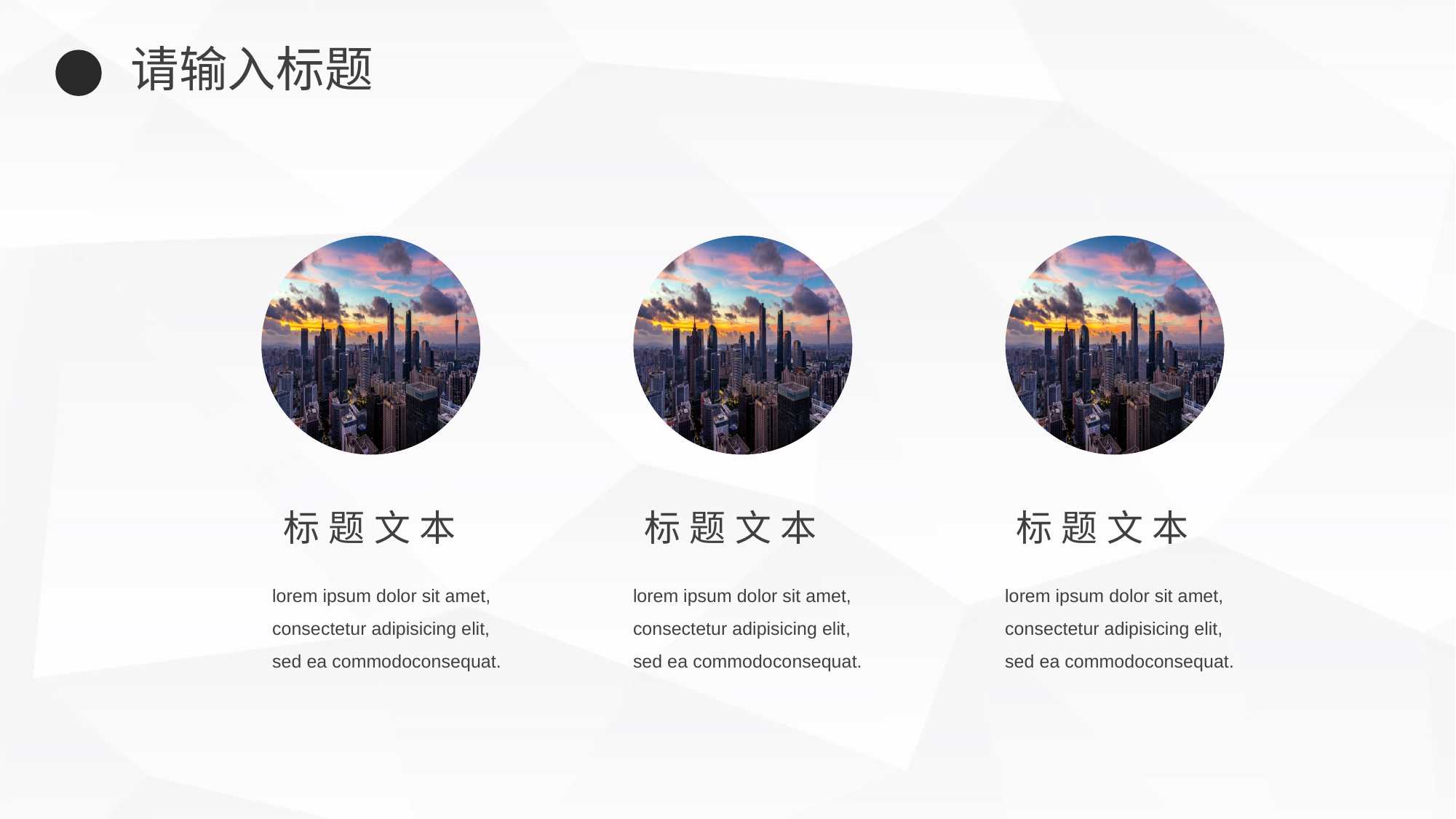

请输入标题

标题文本
标题文本
标题文本
lorem ipsum dolor sit amet, consectetur adipisicing elit, sed ea commodoconsequat.
lorem ipsum dolor sit amet, consectetur adipisicing elit, sed ea commodoconsequat.
lorem ipsum dolor sit amet, consectetur adipisicing elit, sed ea commodoconsequat.